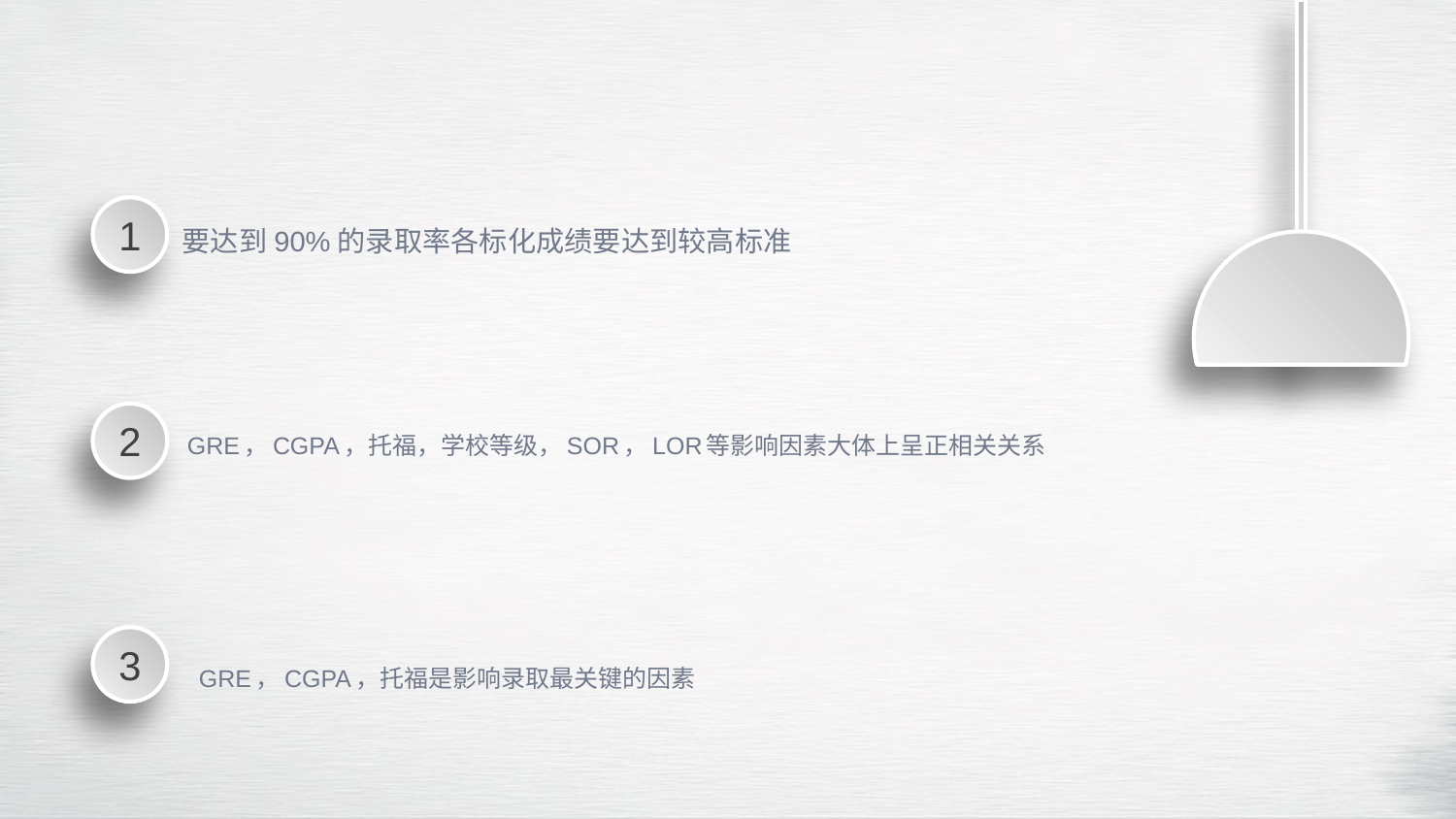

要达到90%的录取率各标化成绩要达到较高标准

1
2

GRE，CGPA，托福，学校等级，SOR，LOR等影响因素大体上呈正相关关系

3

GRE，CGPA，托福是影响录取最关键的因素